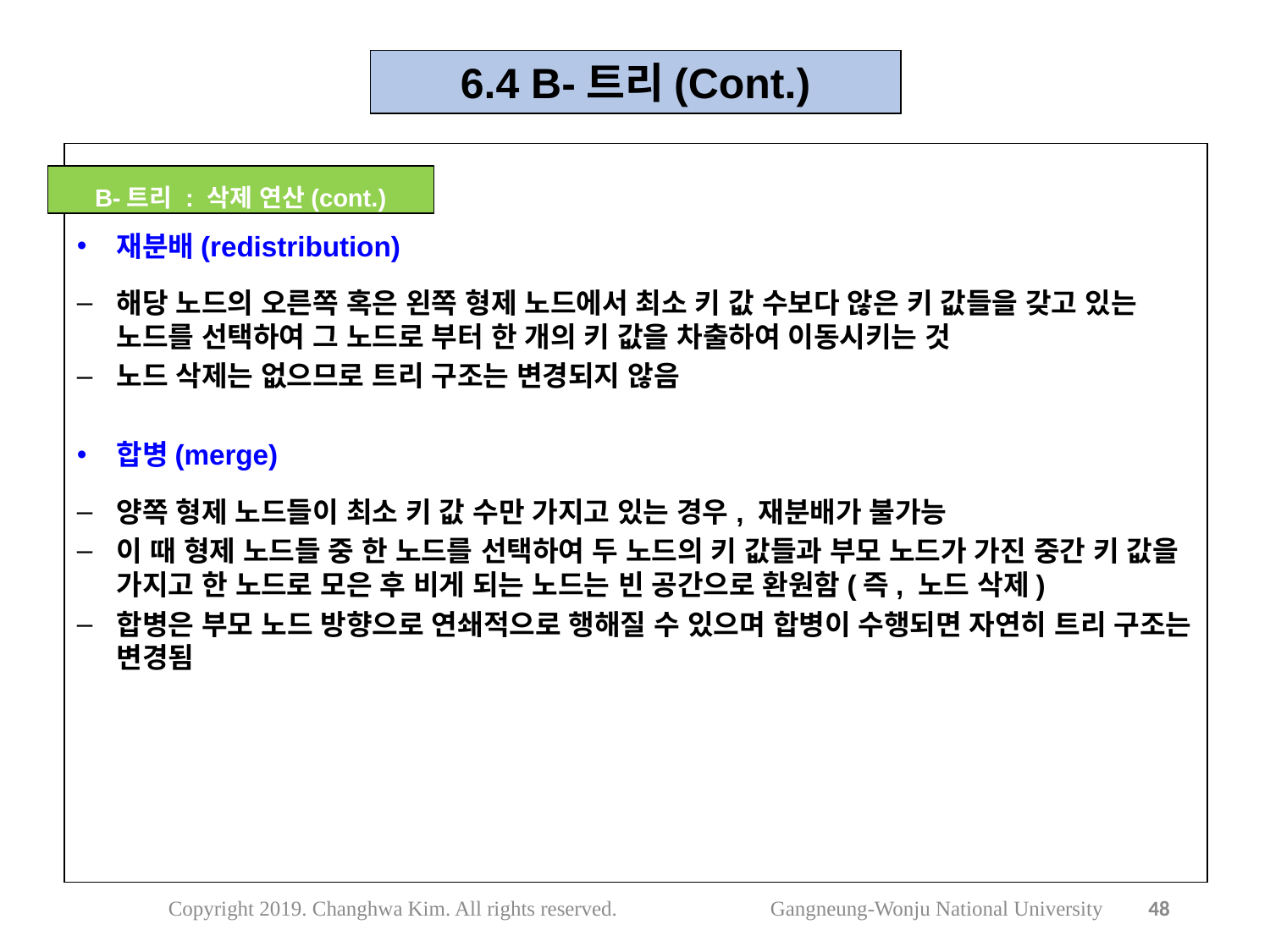

6.4 B-트리(Cont.)

재분배(redistribution)

해당 노드의 오른쪽 혹은 왼쪽 형제 노드에서 최소 키 값 수보다 않은 키 값들을 갖고 있는 노드를 선택하여 그 노드로 부터 한 개의 키 값을 차출하여 이동시키는 것
노드 삭제는 없으므로 트리 구조는 변경되지 않음

합병(merge)

양쪽 형제 노드들이 최소 키 값 수만 가지고 있는 경우, 재분배가 불가능
이 때 형제 노드들 중 한 노드를 선택하여 두 노드의 키 값들과 부모 노드가 가진 중간 키 값을 가지고 한 노드로 모은 후 비게 되는 노드는 빈 공간으로 환원함(즉, 노드 삭제)
합병은 부모 노드 방향으로 연쇄적으로 행해질 수 있으며 합병이 수행되면 자연히 트리 구조는 변경됨
B-트리 : 삭제 연산(cont.)
Copyright 2019. Changhwa Kim. All rights reserved.                             Gangneung-Wonju National University
48
48